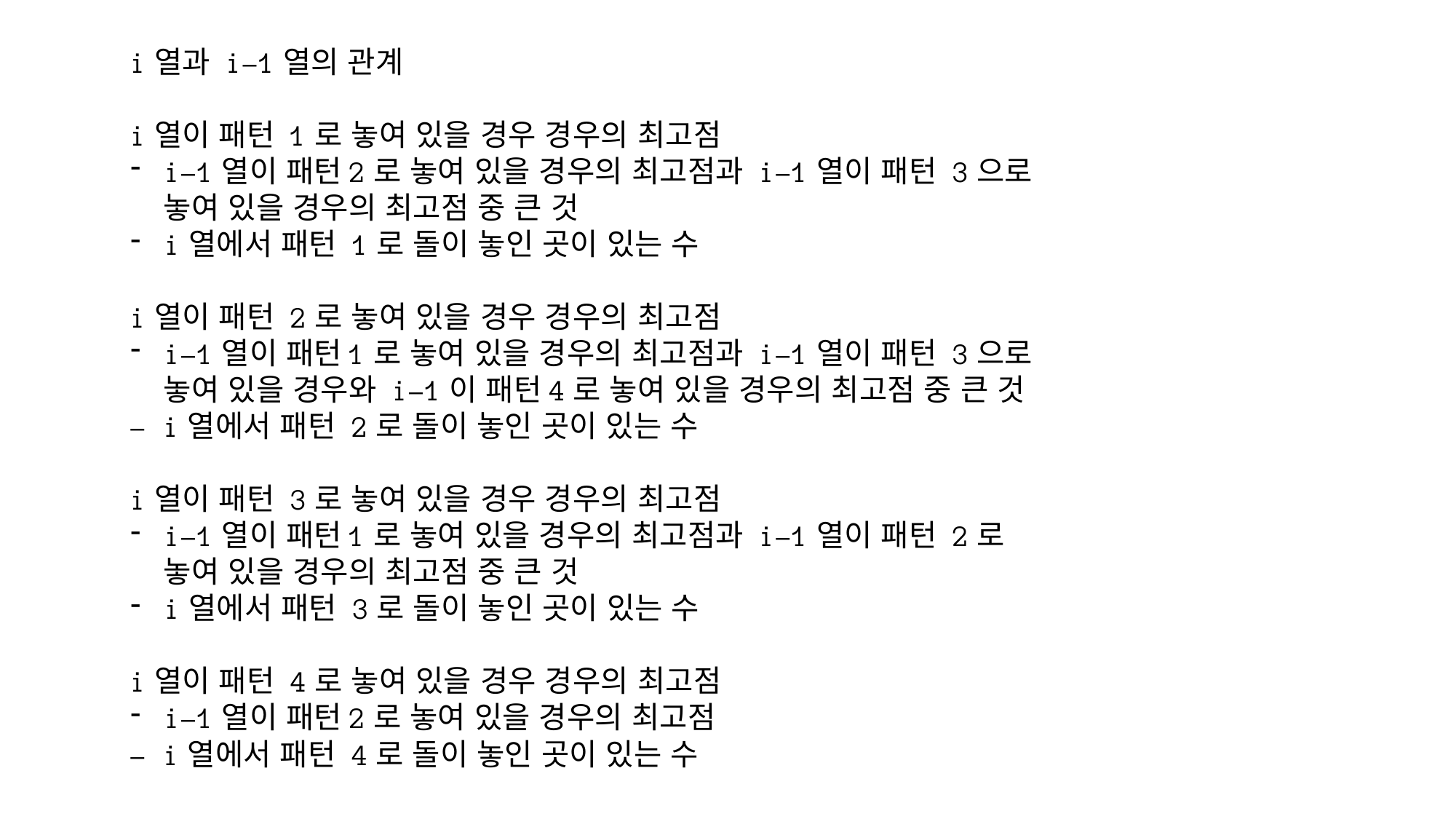

i열과 i-1열의 관계

i열이 패턴 1로 놓여 있을 경우 경우의 최고점
i-1열이 패턴2로 놓여 있을 경우의 최고점과 i-1열이 패턴 3으로
   놓여 있을 경우의 최고점 중 큰 것
i열에서 패턴 1로 돌이 놓인 곳이 있는 수

i열이 패턴 2로 놓여 있을 경우 경우의 최고점
i-1열이 패턴1로 놓여 있을 경우의 최고점과 i-1열이 패턴 3으로
   놓여 있을 경우와 i-1이 패턴4로 놓여 있을 경우의 최고점 중 큰 것
- i열에서 패턴 2로 돌이 놓인 곳이 있는 수

i열이 패턴 3로 놓여 있을 경우 경우의 최고점
i-1열이 패턴1로 놓여 있을 경우의 최고점과 i-1열이 패턴 2로
   놓여 있을 경우의 최고점 중 큰 것
i열에서 패턴 3로 돌이 놓인 곳이 있는 수

i열이 패턴 4로 놓여 있을 경우 경우의 최고점
i-1열이 패턴2로 놓여 있을 경우의 최고점
- i열에서 패턴 4로 돌이 놓인 곳이 있는 수